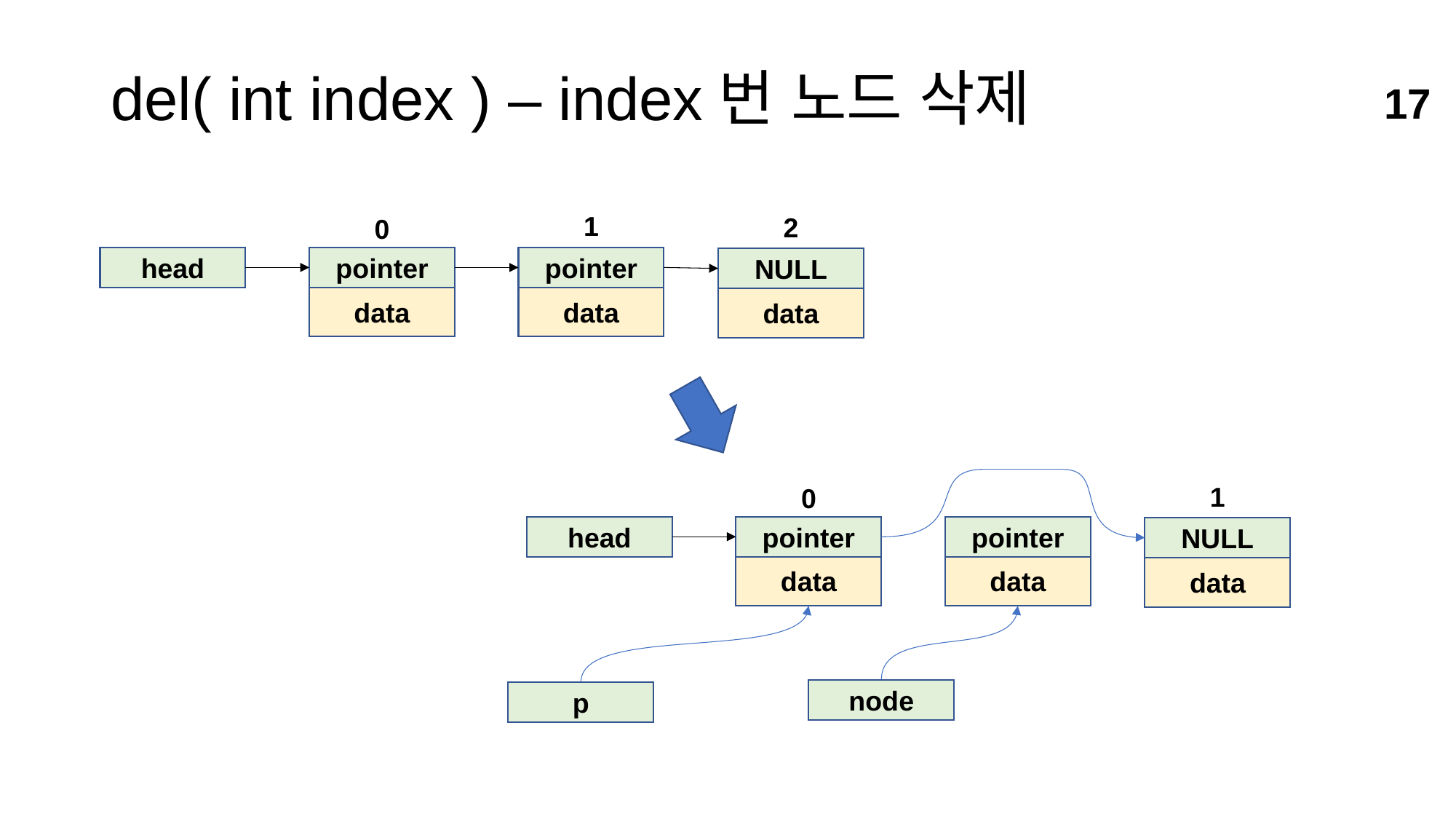

# del( int index ) – index번 노드 삭제
17
1
2
0
head
pointer
pointer
NULL
data
data
data

1
0
head
pointer
pointer
NULL
data
data
data
node
p